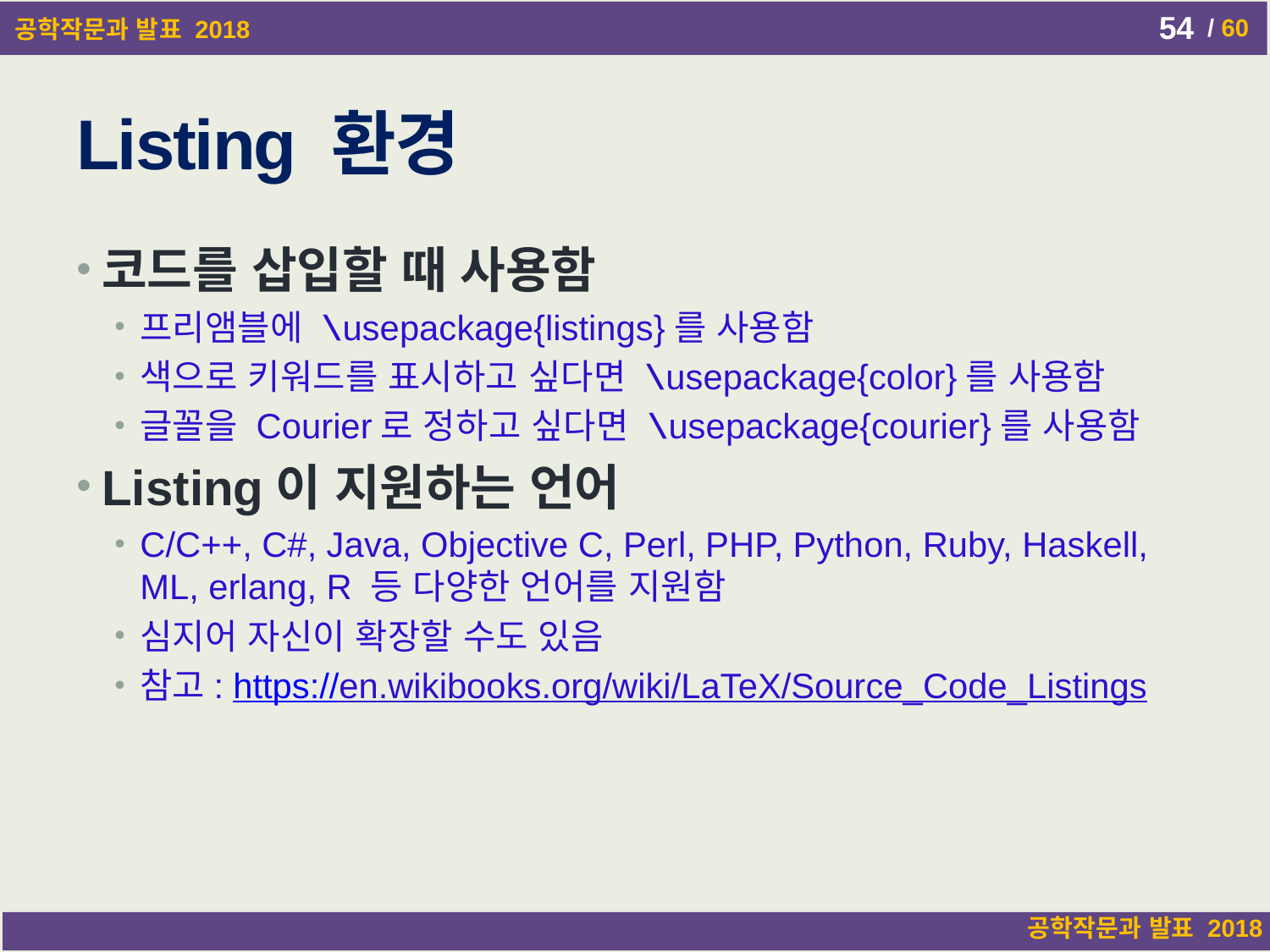

Writing and Presentation
54
# Listing 환경
코드를 삽입할 때 사용함
프리앰블에 \usepackage{listings}를 사용함
색으로 키워드를 표시하고 싶다면 \usepackage{color}를 사용함
글꼴을 Courier로 정하고 싶다면 \usepackage{courier}를 사용함
Listing이 지원하는 언어
C/C++, C#, Java, Objective C, Perl, PHP, Python, Ruby, Haskell, ML, erlang, R 등 다양한 언어를 지원함
심지어 자신이 확장할 수도 있음
참고: https://en.wikibooks.org/wiki/LaTeX/Source_Code_Listings